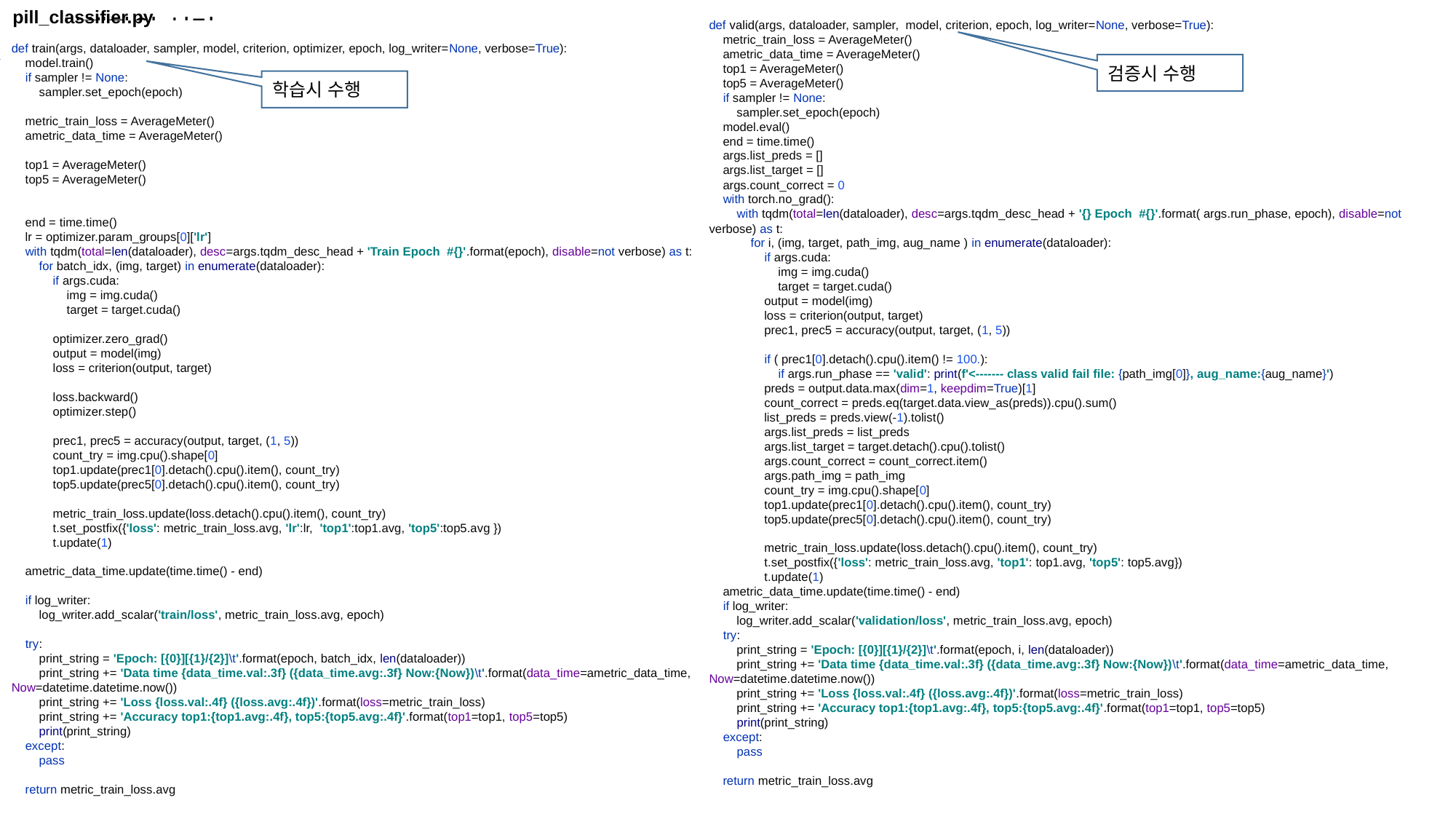

pill_classifier.py
3. 실행파일 설명
def valid(args, dataloader, sampler,  model, criterion, epoch, log_writer=None, verbose=True):
    metric_train_loss = AverageMeter()
    ametric_data_time = AverageMeter()
    top1 = AverageMeter()
    top5 = AverageMeter()
    if sampler != None:
        sampler.set_epoch(epoch)
    model.eval()
    end = time.time()
    args.list_preds = []
    args.list_target = []
    args.count_correct = 0
    with torch.no_grad():
        with tqdm(total=len(dataloader), desc=args.tqdm_desc_head + '{} Epoch  #{}'.format( args.run_phase, epoch), disable=not verbose) as t:
            for i, (img, target, path_img, aug_name ) in enumerate(dataloader):
                if args.cuda:
                    img = img.cuda()
                    target = target.cuda()
                output = model(img)
                loss = criterion(output, target)
                prec1, prec5 = accuracy(output, target, (1, 5))
                if ( prec1[0].detach().cpu().item() != 100.):
                    if args.run_phase == 'valid': print(f'<------- class valid fail file: {path_img[0]}, aug_name:{aug_name}')
                preds = output.data.max(dim=1, keepdim=True)[1]
                count_correct = preds.eq(target.data.view_as(preds)).cpu().sum()
                list_preds = preds.view(-1).tolist()
                args.list_preds = list_preds
                args.list_target = target.detach().cpu().tolist()
                args.count_correct = count_correct.item()
                args.path_img = path_img
                count_try = img.cpu().shape[0]
                top1.update(prec1[0].detach().cpu().item(), count_try)
                top5.update(prec5[0].detach().cpu().item(), count_try)
                metric_train_loss.update(loss.detach().cpu().item(), count_try)
                t.set_postfix({'loss': metric_train_loss.avg, 'top1': top1.avg, 'top5': top5.avg})
                t.update(1)
    ametric_data_time.update(time.time() - end)
    if log_writer:
        log_writer.add_scalar('validation/loss', metric_train_loss.avg, epoch)
    try:
        print_string = 'Epoch: [{0}][{1}/{2}]\t'.format(epoch, i, len(dataloader))
        print_string += 'Data time {data_time.val:.3f} ({data_time.avg:.3f} Now:{Now})\t'.format(data_time=ametric_data_time, Now=datetime.datetime.now())
        print_string += 'Loss {loss.val:.4f} ({loss.avg:.4f})'.format(loss=metric_train_loss)
        print_string += 'Accuracy top1:{top1.avg:.4f}, top5:{top5.avg:.4f}'.format(top1=top1, top5=top5)
        print(print_string)
    except:
        pass
    return metric_train_loss.avg
def train(args, dataloader, sampler, model, criterion, optimizer, epoch, log_writer=None, verbose=True):
    model.train()
    if sampler != None:
        sampler.set_epoch(epoch)
    metric_train_loss = AverageMeter()
    ametric_data_time = AverageMeter()
    top1 = AverageMeter()
    top5 = AverageMeter()
    end = time.time()
    lr = optimizer.param_groups[0]['lr']
    with tqdm(total=len(dataloader), desc=args.tqdm_desc_head + 'Train Epoch  #{}'.format(epoch), disable=not verbose) as t:
        for batch_idx, (img, target) in enumerate(dataloader):
            if args.cuda:
                img = img.cuda()
                target = target.cuda()
            optimizer.zero_grad()
            output = model(img)
            loss = criterion(output, target)
            loss.backward()
            optimizer.step()
            prec1, prec5 = accuracy(output, target, (1, 5))
            count_try = img.cpu().shape[0]
            top1.update(prec1[0].detach().cpu().item(), count_try)
            top5.update(prec5[0].detach().cpu().item(), count_try)
            metric_train_loss.update(loss.detach().cpu().item(), count_try)
            t.set_postfix({'loss': metric_train_loss.avg, 'lr':lr,  'top1':top1.avg, 'top5':top5.avg })
            t.update(1)
    ametric_data_time.update(time.time() - end)
    if log_writer:
        log_writer.add_scalar('train/loss', metric_train_loss.avg, epoch)
    try:
        print_string = 'Epoch: [{0}][{1}/{2}]\t'.format(epoch, batch_idx, len(dataloader))
        print_string += 'Data time {data_time.val:.3f} ({data_time.avg:.3f} Now:{Now})\t'.format(data_time=ametric_data_time, Now=datetime.datetime.now())
        print_string += 'Loss {loss.val:.4f} ({loss.avg:.4f})'.format(loss=metric_train_loss)
        print_string += 'Accuracy top1:{top1.avg:.4f}, top5:{top5.avg:.4f}'.format(top1=top1, top5=top5)
        print(print_string)
    except:
        pass
    return metric_train_loss.avg
검증시 수행
학습시 수행
Pill_classifier.py